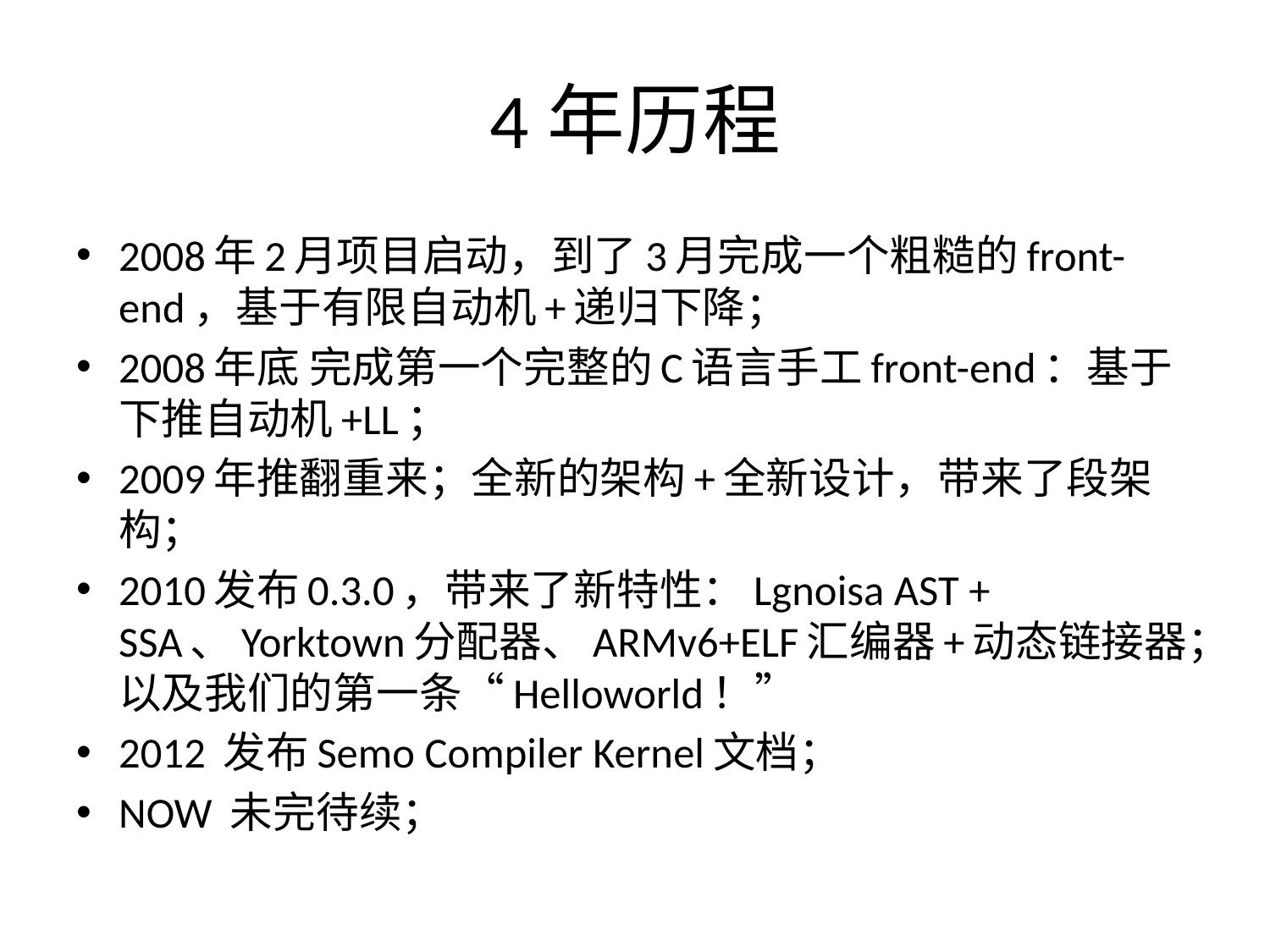

# 4年历程
2008年2月项目启动，到了3月完成一个粗糙的front-end，基于有限自动机+递归下降；
2008年底 完成第一个完整的C语言手工front-end：基于下推自动机+LL；
2009年推翻重来；全新的架构+全新设计，带来了段架构；
2010发布0.3.0，带来了新特性：Lgnoisa AST + SSA、Yorktown分配器、ARMv6+ELF汇编器+动态链接器；以及我们的第一条“Helloworld！”
2012 发布Semo Compiler Kernel文档；
NOW 未完待续；